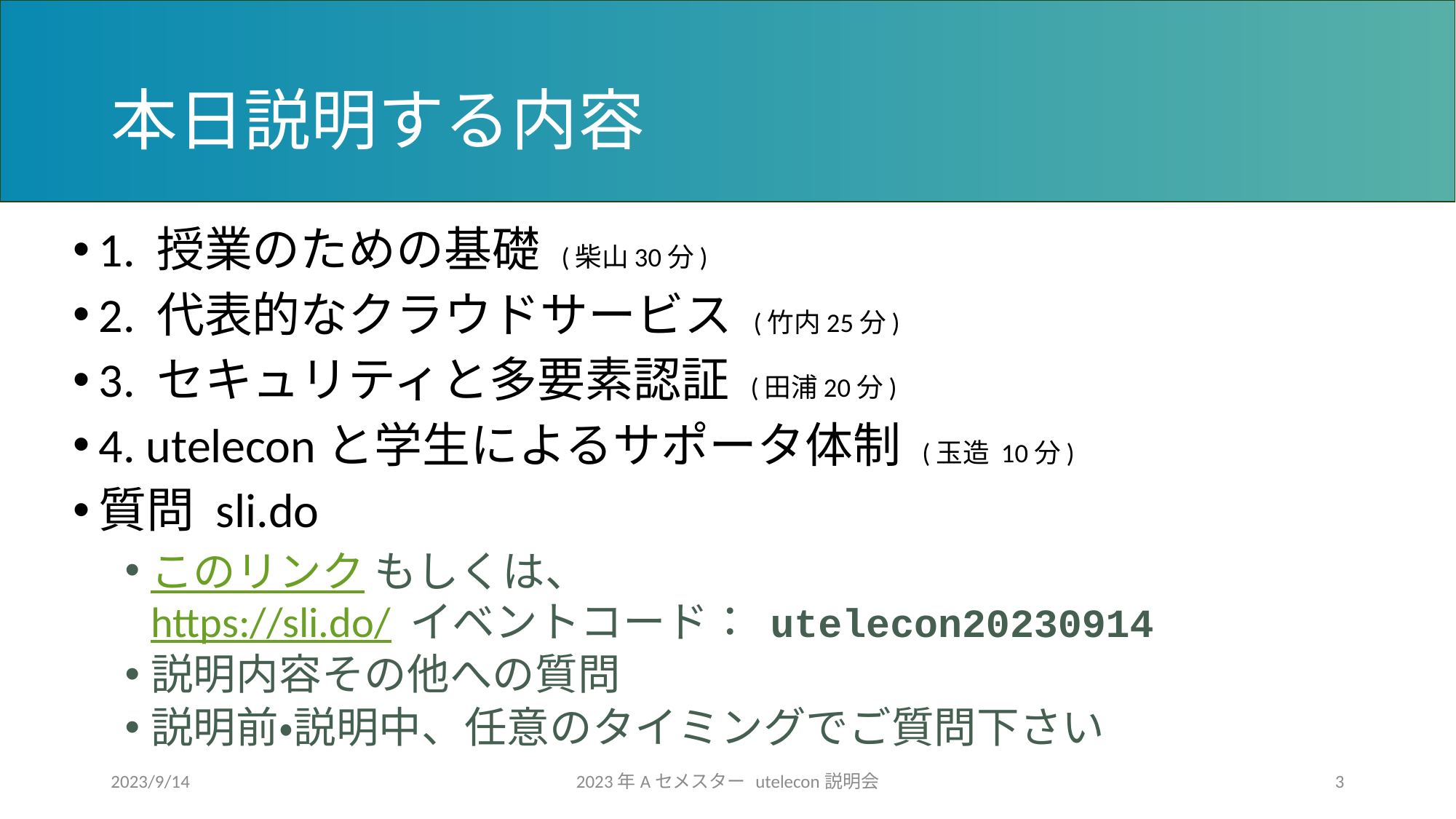

# 本日説明する内容
1. 授業のための基礎 (柴山30分)
2. 代表的なクラウドサービス (竹内25分)
3. セキュリティと多要素認証 (田浦20分)
4. uteleconと学生によるサポータ体制 (玉造 10分)
質問 sli.do
このリンク もしくは、
https://sli.do/ イベントコード： utelecon20230914
説明内容その他への質問
説明前・説明中、任意のタイミングでご質問下さい

2023/9/14
2023年Aセメスター utelecon説明会
3